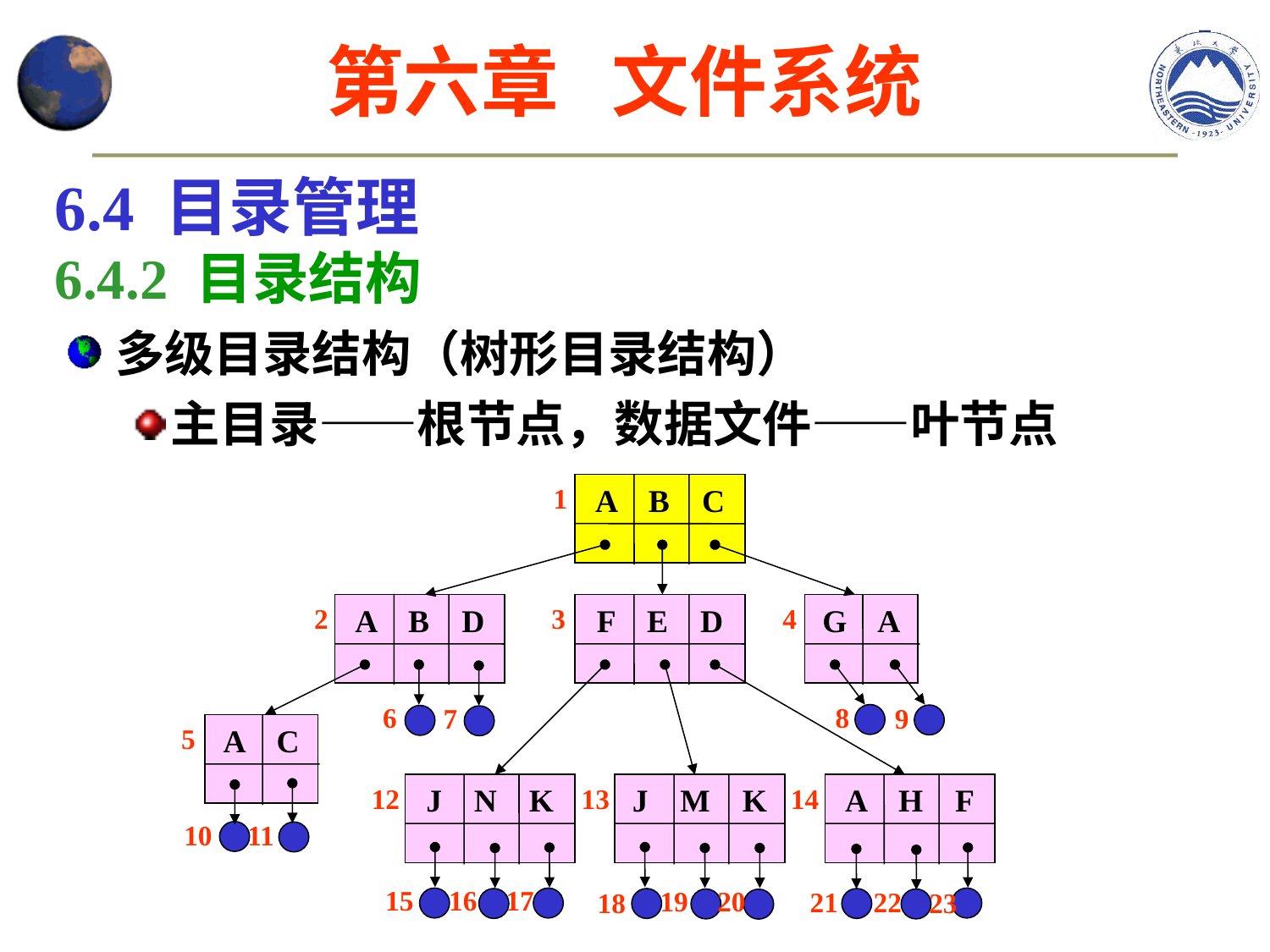

第六章   文件系统
6.4 目录管理
6.4.2 目录结构
多级目录结构（树形目录结构）
主目录——根节点，数据文件——叶节点
A    B    C

1

2
A    B    D

3
F    E    D

4
G    A

6
8
7
9

5
A    C

J    N    K

J    M    K

A    H    F

12
13
14

10
11

15
16
17
19
20
21
22
18
23